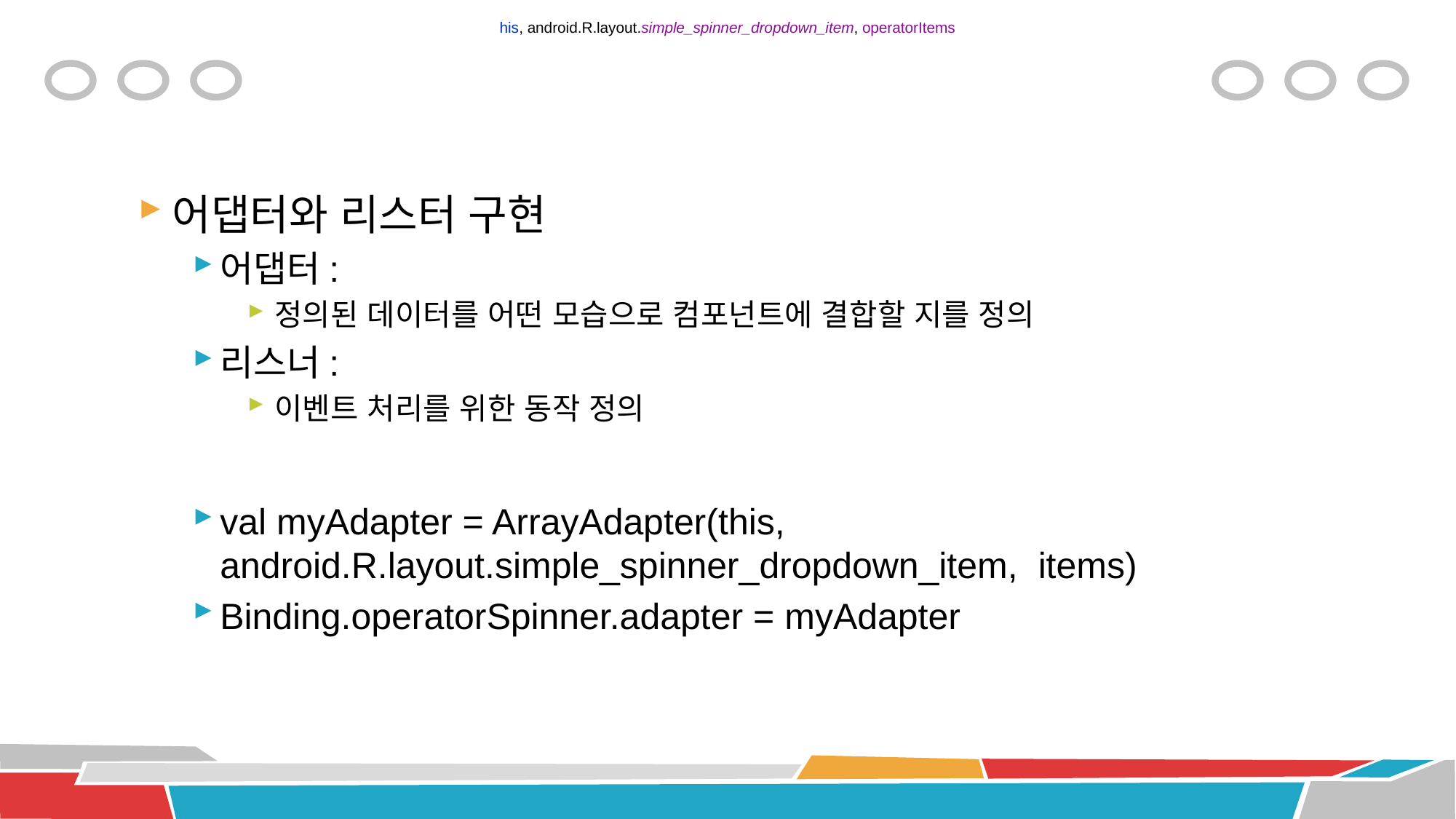

his, android.R.layout.simple_spinner_dropdown_item, operatorItems
#
어댑터와 리스터 구현
어댑터:
정의된 데이터를 어떤 모습으로 컴포넌트에 결합할 지를 정의
리스너:
이벤트 처리를 위한 동작 정의

val myAdapter = ArrayAdapter(this, android.R.layout.simple_spinner_dropdown_item,  items)
Binding.operatorSpinner.adapter = myAdapter